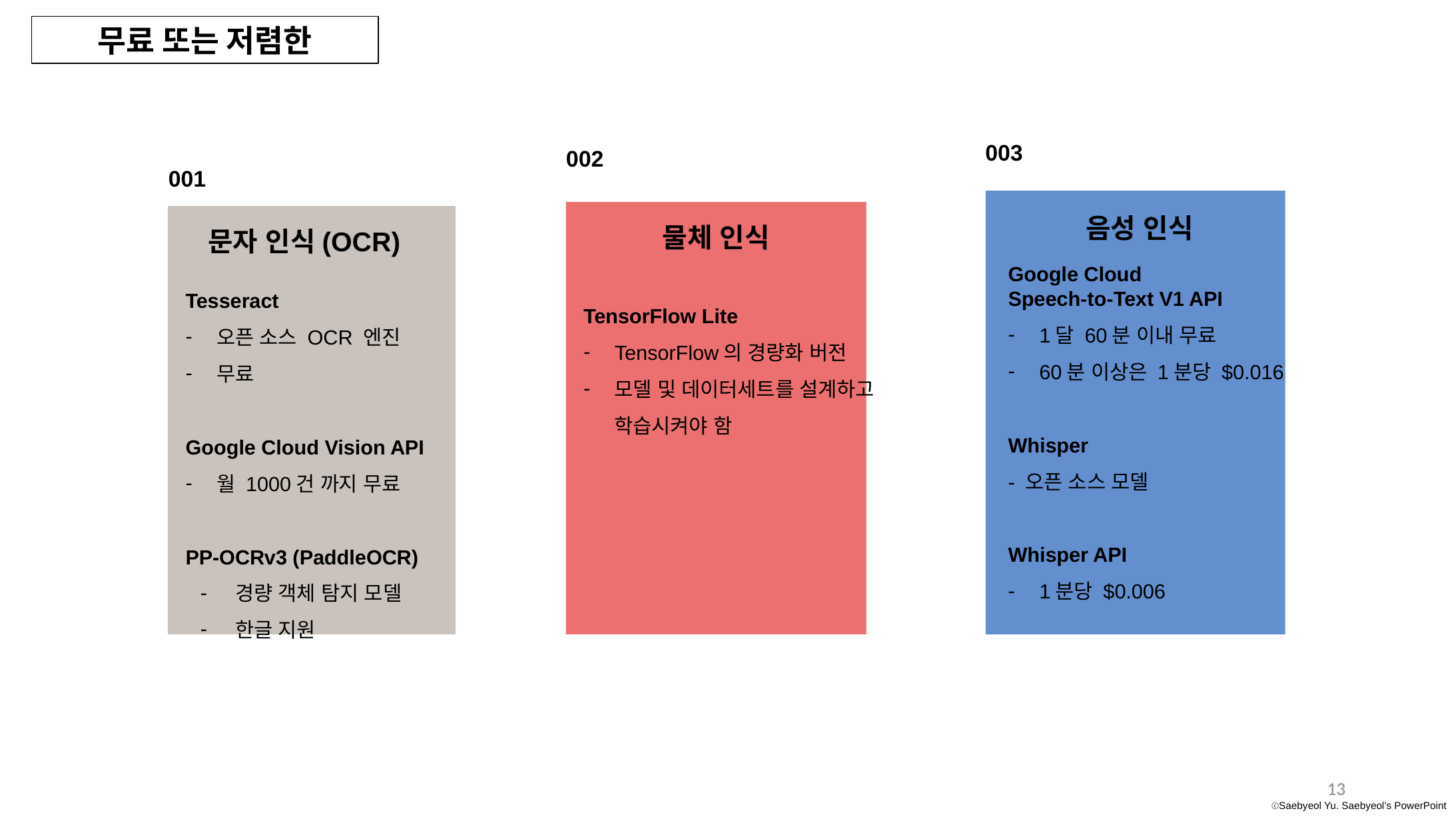

무료 또는 저렴한
003

음성 인식
Google Cloud
Speech-to-Text V1 API
1달 60분 이내 무료
60분 이상은 1분당 $0.016

Whisper
- 오픈 소스 모델

Whisper API
1분당 $0.006

002

물체 인식
TensorFlow Lite
TensorFlow의 경량화 버전
모델 및 데이터세트를 설계하고 학습시켜야 함

001

문자 인식(OCR)
Tesseract
오픈 소스 OCR 엔진
무료

Google Cloud Vision API
월 1000건 까지 무료

PP-OCRv3 (PaddleOCR)
경량 객체 탐지 모델
한글 지원

A
13